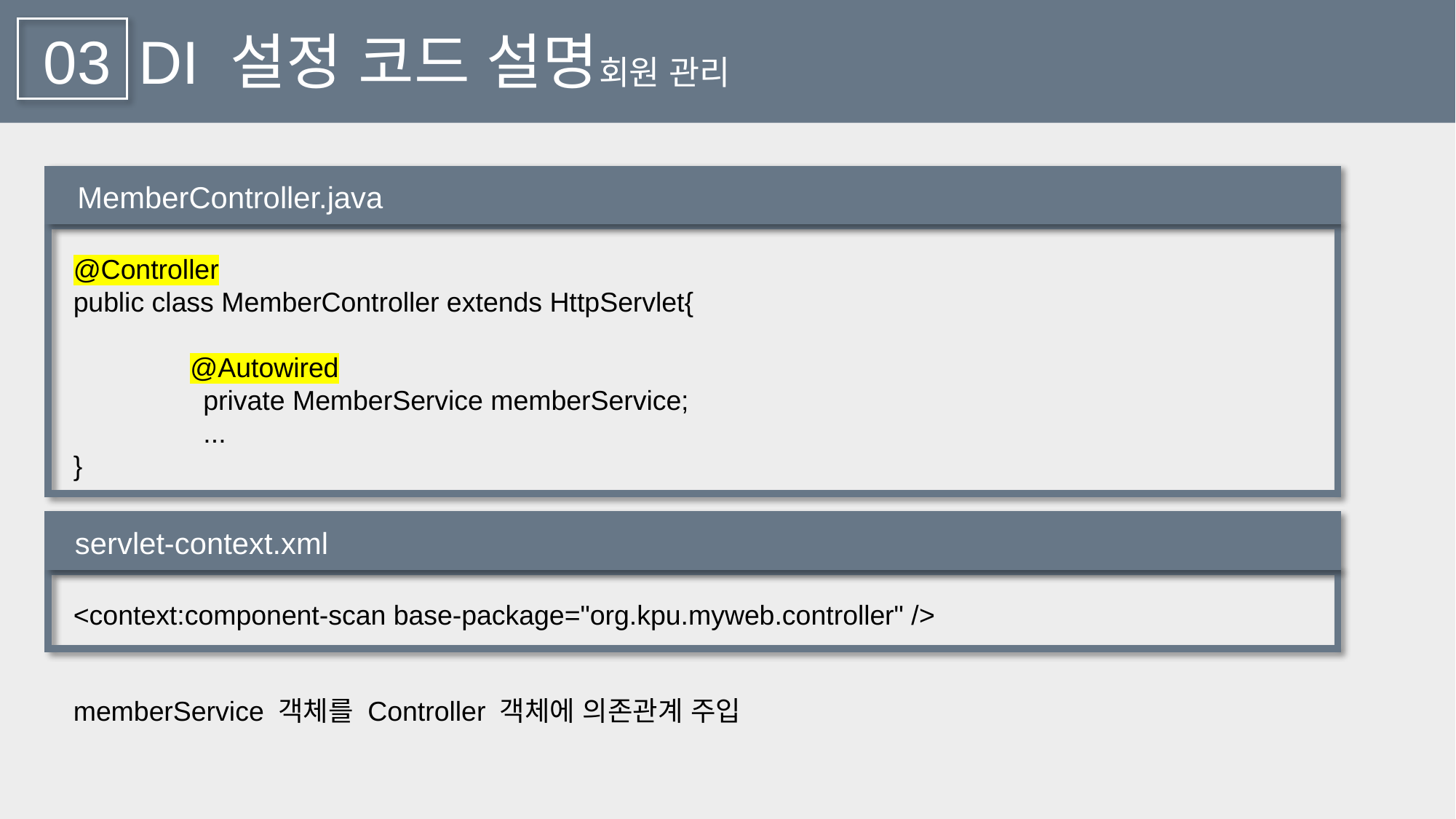

03
DI 설정 코드 설명
회원 관리

@Controller
public class MemberController extends HttpServlet{

	 @Autowired
                 private MemberService memberService;
                 ...
}
MemberController.java

<context:component-scan base-package="org.kpu.myweb.controller" />
servlet-context.xml
memberService 객체를 Controller 객체에 의존관계 주입